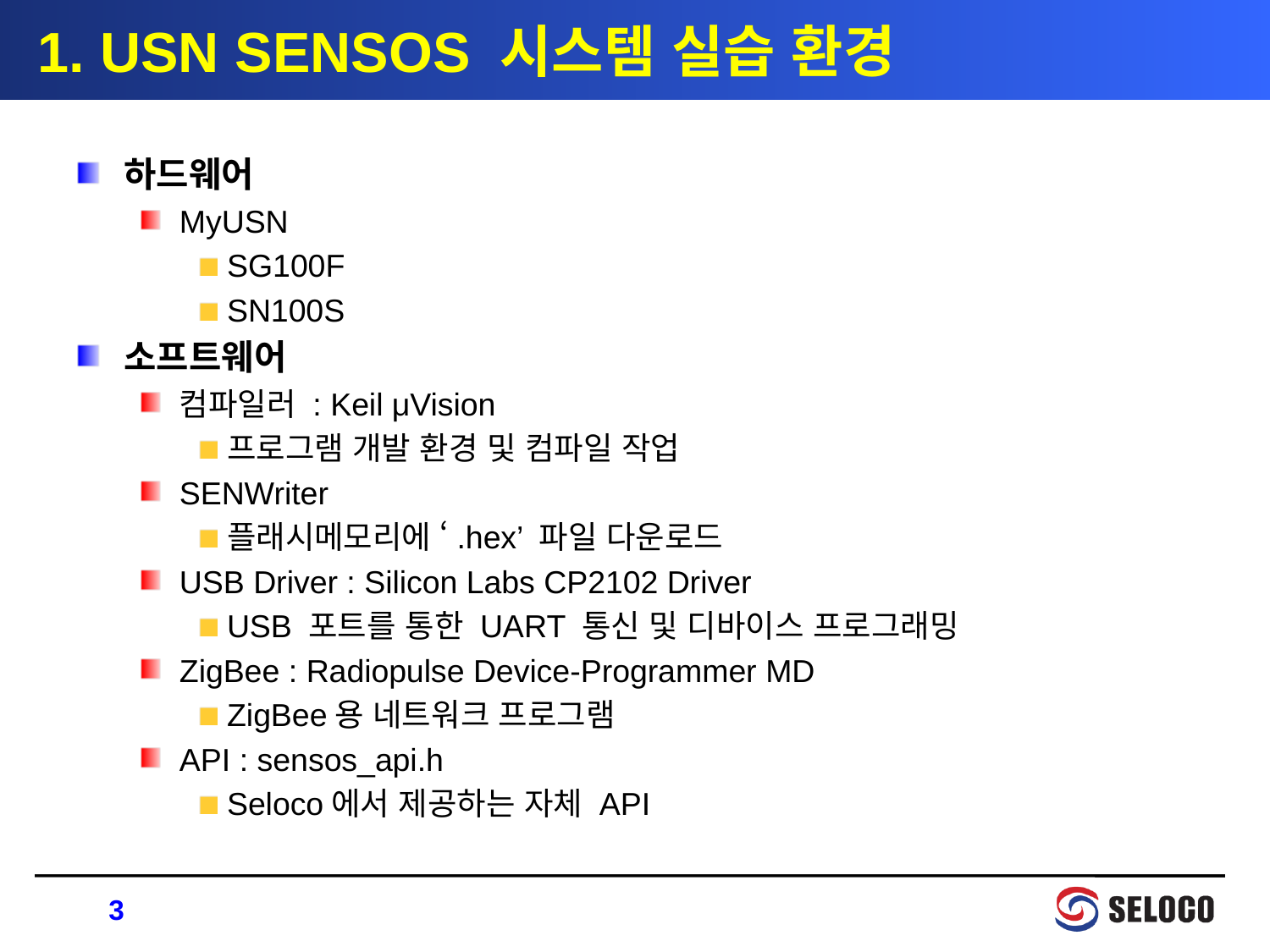

# 1. USN SENSOS 시스템 실습 환경
하드웨어
MyUSN
SG100F
SN100S
소프트웨어
컴파일러 : Keil μVision
프로그램 개발 환경 및 컴파일 작업
SENWriter
플래시메모리에 ‘.hex’ 파일 다운로드
USB Driver : Silicon Labs CP2102 Driver
USB 포트를 통한 UART 통신 및 디바이스 프로그래밍
ZigBee : Radiopulse Device-Programmer MD
ZigBee용 네트워크 프로그램
API : sensos_api.h
Seloco에서 제공하는 자체 API
3